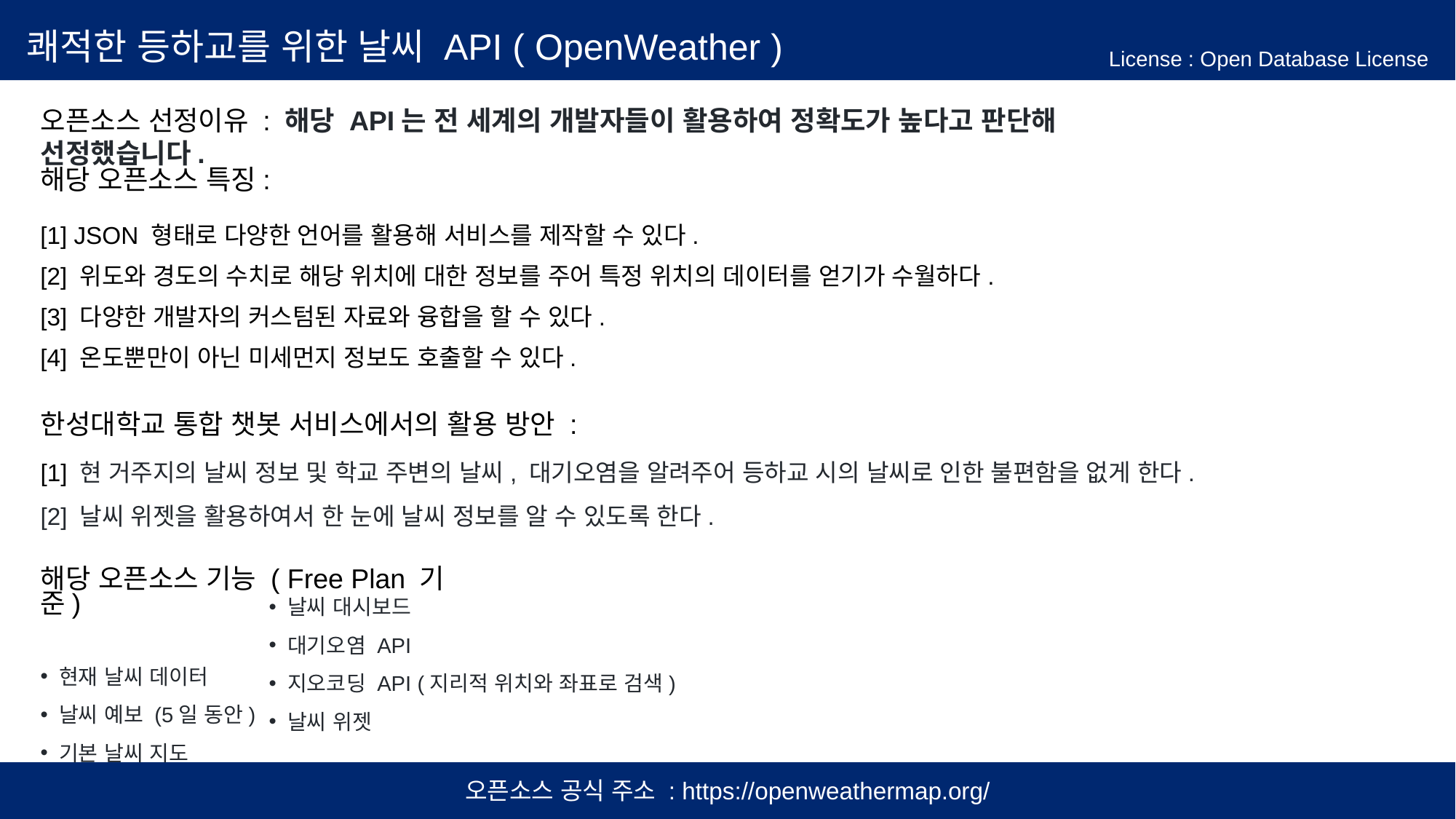

쾌적한 등하교를 위한 날씨 API ( OpenWeather )
License : Open Database License
오픈소스 선정이유 : 해당 API는 전 세계의 개발자들이 활용하여 정확도가 높다고 판단해 선정했습니다.

해당 오픈소스 특징:

[1] JSON 형태로 다양한 언어를 활용해 서비스를 제작할 수 있다.

[2] 위도와 경도의 수치로 해당 위치에 대한 정보를 주어 특정 위치의 데이터를 얻기가 수월하다.

[3] 다양한 개발자의 커스텀된 자료와 융합을 할 수 있다.

[4] 온도뿐만이 아닌 미세먼지 정보도 호출할 수 있다.

한성대학교 통합 챗봇 서비스에서의 활용 방안 :
[1] 현 거주지의 날씨 정보 및 학교 주변의 날씨, 대기오염을 알려주어 등하교 시의 날씨로 인한 불편함을 없게 한다.

[2] 날씨 위젯을 활용하여서 한 눈에 날씨 정보를 알 수 있도록 한다.

 날씨 대시보드
 대기오염 API
 지오코딩 API (지리적 위치와 좌표로 검색)
 날씨 위젯

해당 오픈소스 기능 ( Free Plan 기준)
 현재 날씨 데이터
 날씨 예보 (5일 동안)
 기본 날씨 지도

오픈소스 공식 주소 : https://openweathermap.org/